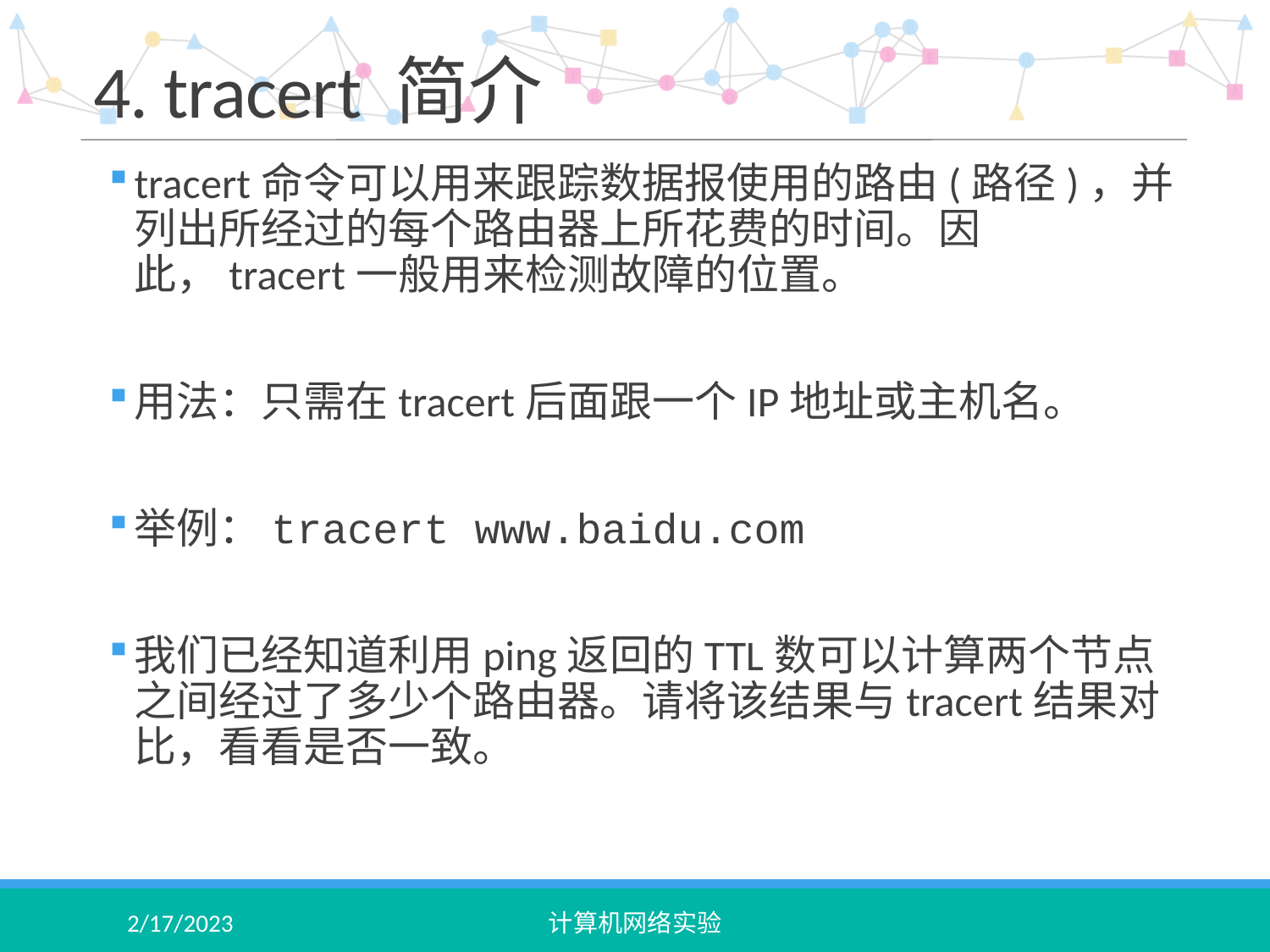

# 4. tracert 简介
tracert命令可以用来跟踪数据报使用的路由(路径)，并列出所经过的每个路由器上所花费的时间。因此，tracert一般用来检测故障的位置。

用法：只需在tracert后面跟一个IP地址或主机名。

举例：tracert www.baidu.com

我们已经知道利用ping返回的TTL数可以计算两个节点之间经过了多少个路由器。请将该结果与tracert结果对比，看看是否一致。

2/17/2023
计算机网络实验
23